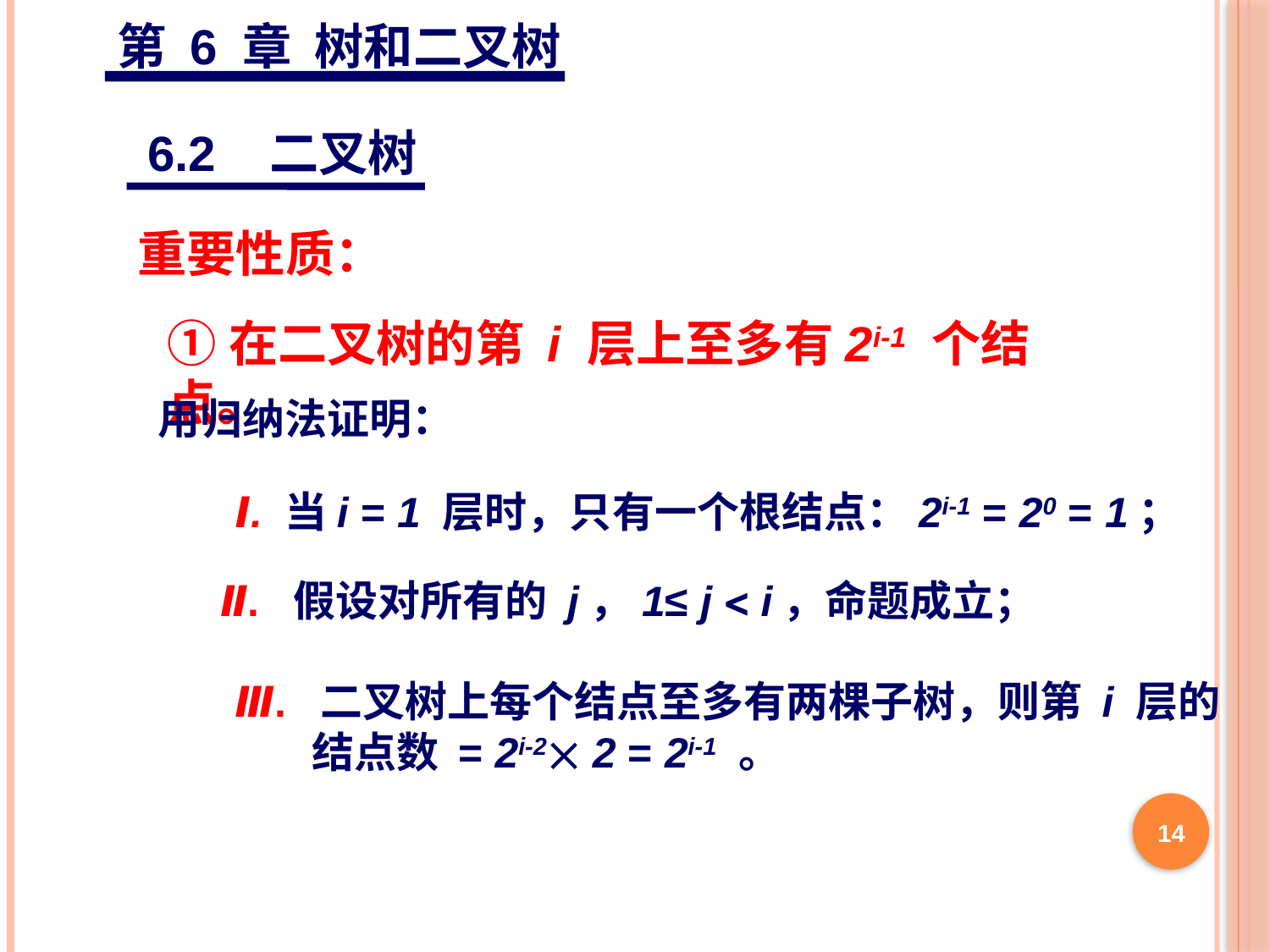

第 6 章  树和二叉树

6.2   二叉树

重要性质：
①在二叉树的第 i 层上至多有2i-1 个结点。
用归纳法证明：
Ⅰ. 当i = 1 层时，只有一个根结点：2i-1 = 20 = 1；
Ⅱ.  假设对所有的 j，1≤ j < i，命题成立；
Ⅲ.  二叉树上每个结点至多有两棵子树，则第 i 层的
       结点数 = 2i-2× 2 = 2i-1 。
14